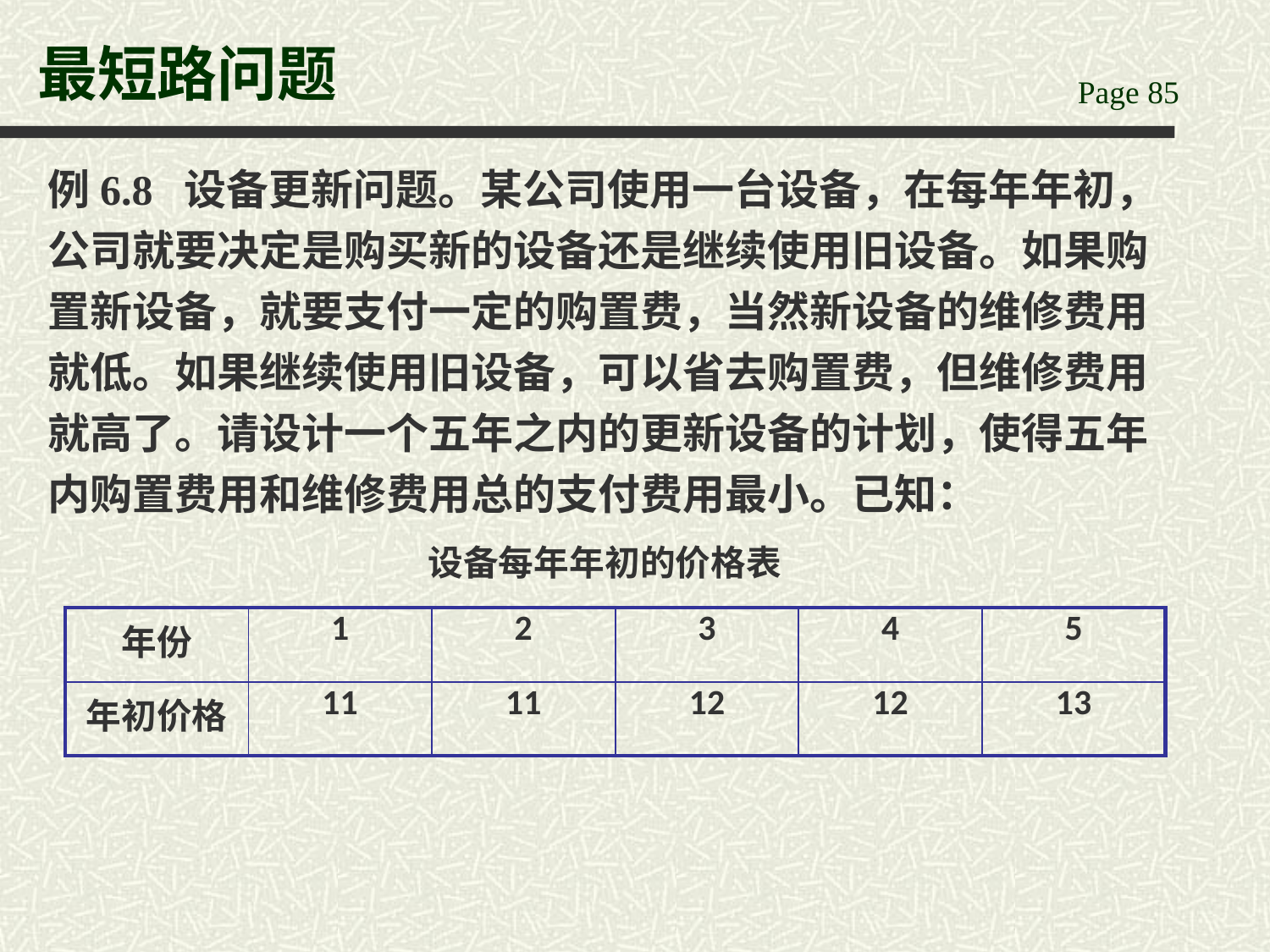

# 最短路问题
例6.8  设备更新问题。某公司使用一台设备，在每年年初，公司就要决定是购买新的设备还是继续使用旧设备。如果购置新设备，就要支付一定的购置费，当然新设备的维修费用就低。如果继续使用旧设备，可以省去购置费，但维修费用就高了。请设计一个五年之内的更新设备的计划，使得五年内购置费用和维修费用总的支付费用最小。已知：
设备每年年初的价格表
| 年份 | 1 | 2 | 3 | 4 | 5 |
| --- | --- | --- | --- | --- | --- |
| 年初价格 | 11 | 11 | 12 | 12 | 13 |